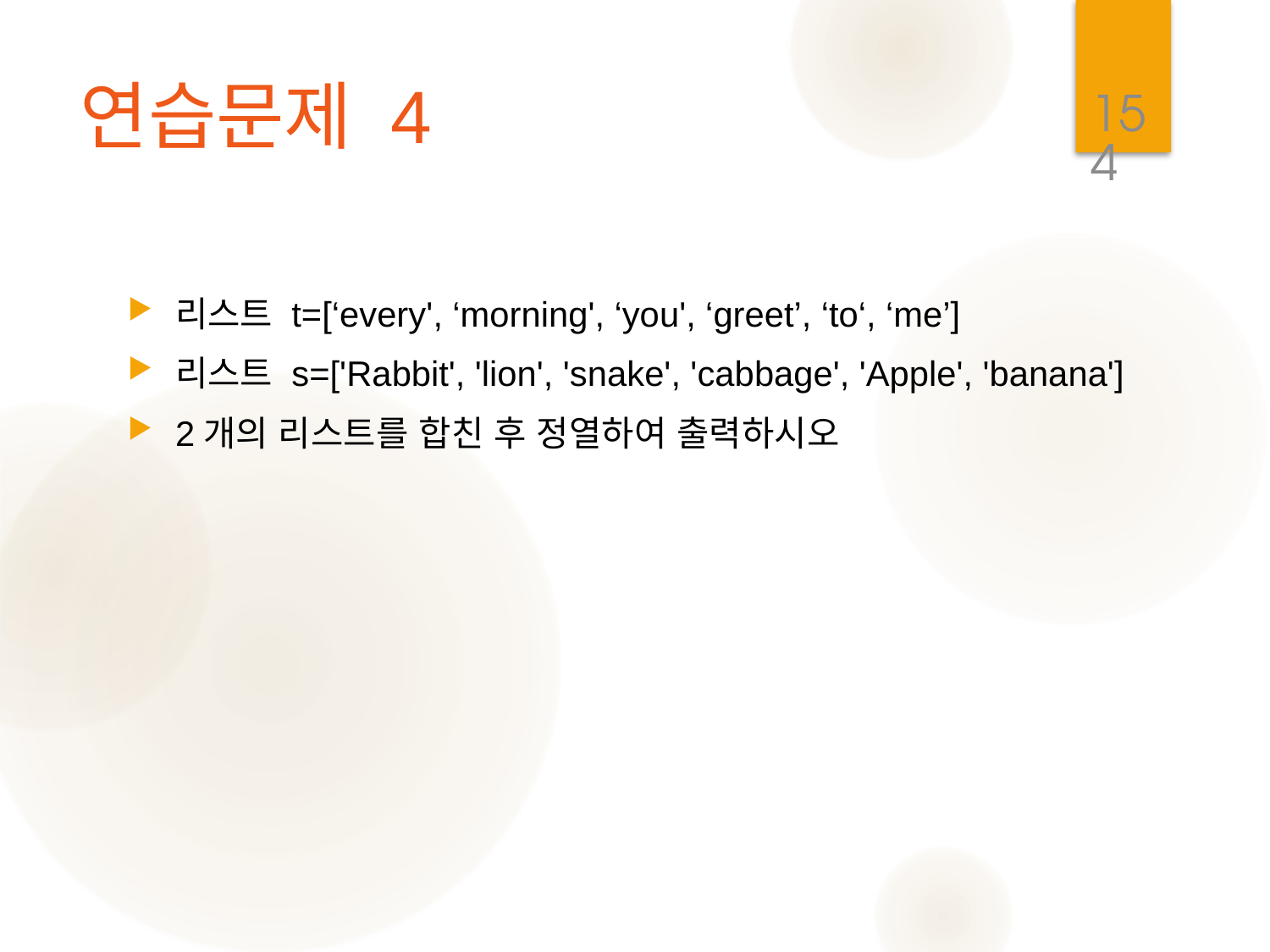

154
# 연습문제 4
리스트 t=[‘every', ‘morning', ‘you', ‘greet’, ‘to‘, ‘me’]
리스트 s=['Rabbit', 'lion', 'snake', 'cabbage', 'Apple', 'banana']
2개의 리스트를 합친 후 정열하여 출력하시오